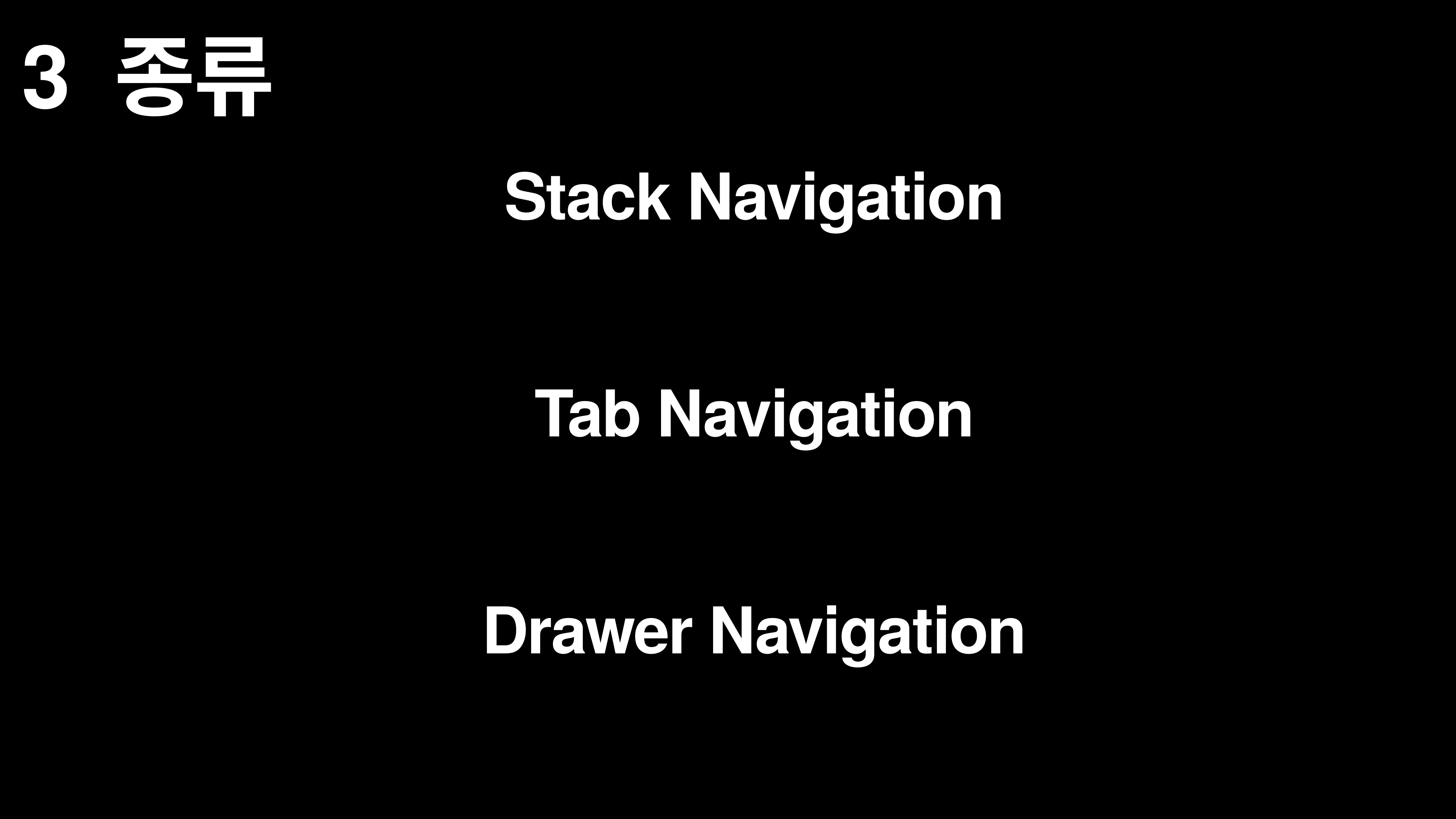

3 종류
Stack Navigation
Tab Navigation
Drawer Navigation